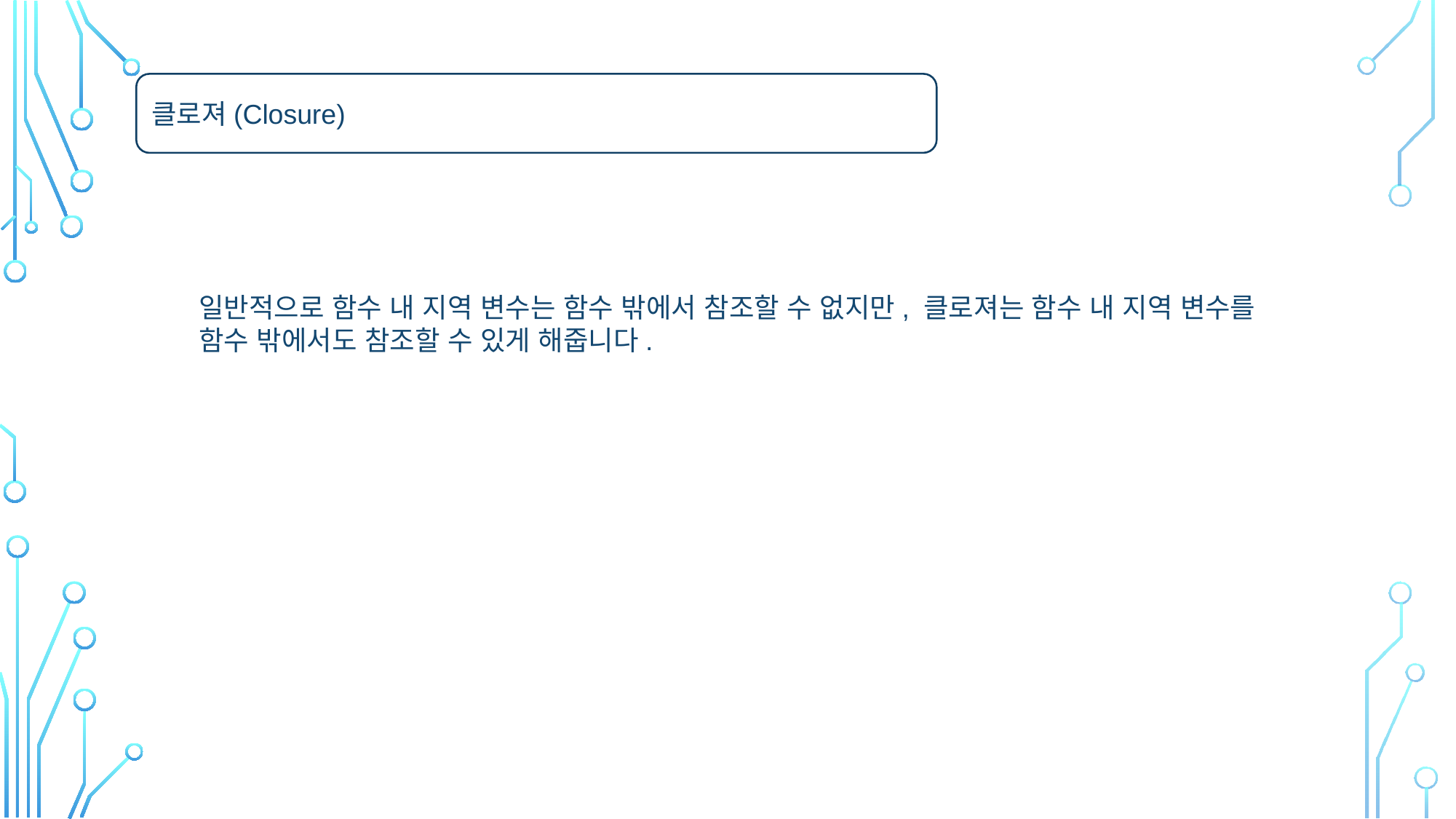

클로져(Closure)

일반적으로 함수 내 지역 변수는 함수 밖에서 참조할 수 없지만, 클로져는 함수 내 지역 변수를
함수 밖에서도 참조할 수 있게 해줍니다.